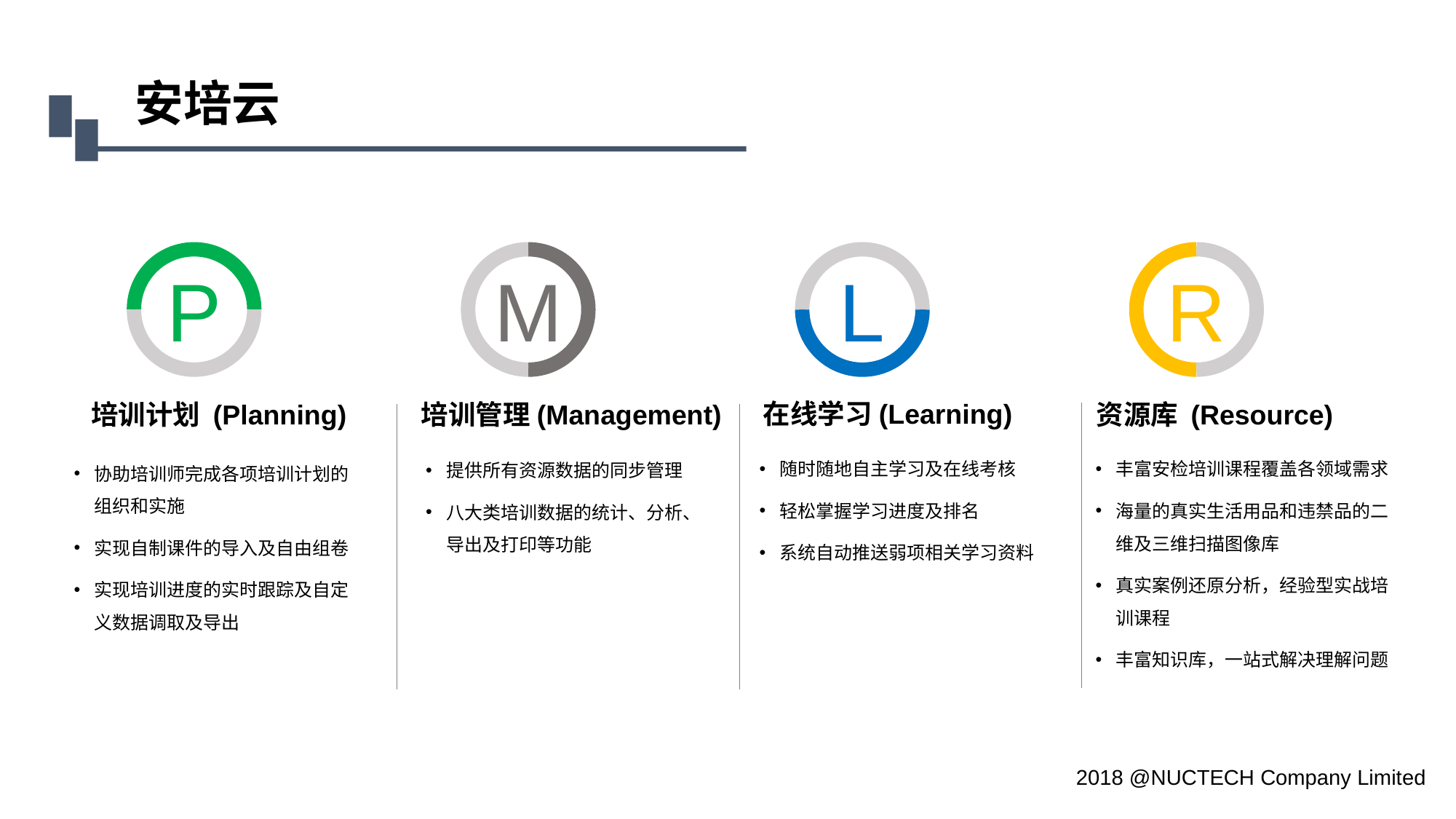

安培云

P
M
L
R
在线学习(Learning)
培训计划 (Planning)
培训管理(Management)
资源库 (Resource)
随时随地自主学习及在线考核
轻松掌握学习进度及排名
系统自动推送弱项相关学习资料
丰富安检培训课程覆盖各领域需求
海量的真实生活用品和违禁品的二维及三维扫描图像库
真实案例还原分析，经验型实战培训课程
丰富知识库，一站式解决理解问题
提供所有资源数据的同步管理
八大类培训数据的统计、分析、导出及打印等功能

协助培训师完成各项培训计划的组织和实施
实现自制课件的导入及自由组卷
实现培训进度的实时跟踪及自定义数据调取及导出

2018 @NUCTECH Company Limited